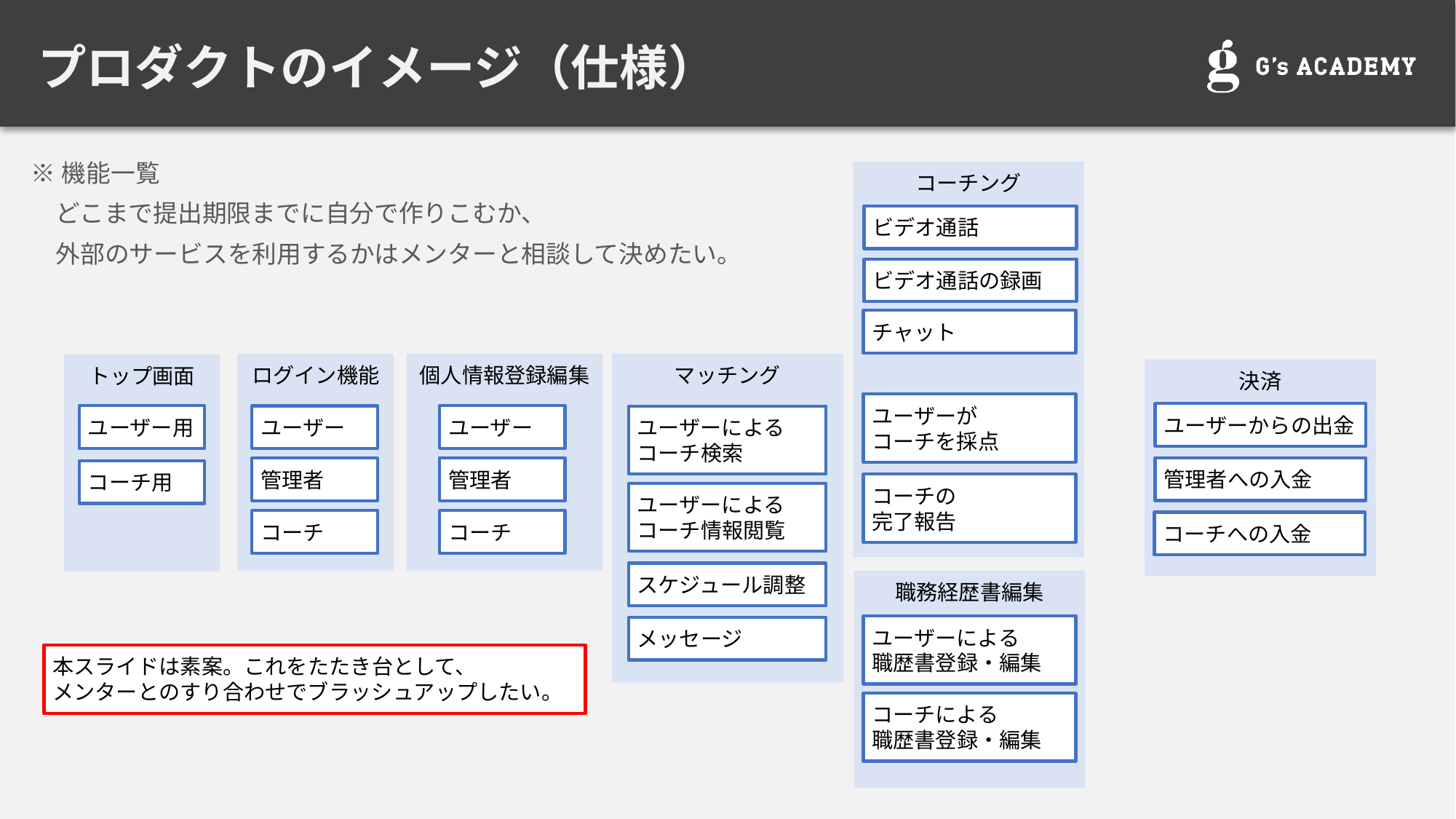

# プロダクトのイメージ（仕様）
※機能一覧
　どこまで提出期限までに自分で作りこむか、
　外部のサービスを利用するかはメンターと相談して決めたい。

コーチング
ビデオ通話
ビデオ通話の録画
チャット
ユーザーが
コーチを採点
コーチの
完了報告
ログイン機能
ユーザー
管理者
コーチ
個人情報登録編集
ユーザー
管理者
コーチ
マッチング
ユーザーによるコーチ検索
ユーザーによるコーチ情報閲覧
スケジュール調整
メッセージ
トップ画面
ユーザー用
コーチ用
決済
ユーザーからの出金
管理者への入金
コーチへの入金
職務経歴書編集
ユーザーによる
職歴書登録・編集
コーチによる
職歴書登録・編集
本スライドは素案。これをたたき台として、
メンターとのすり合わせでブラッシュアップしたい。